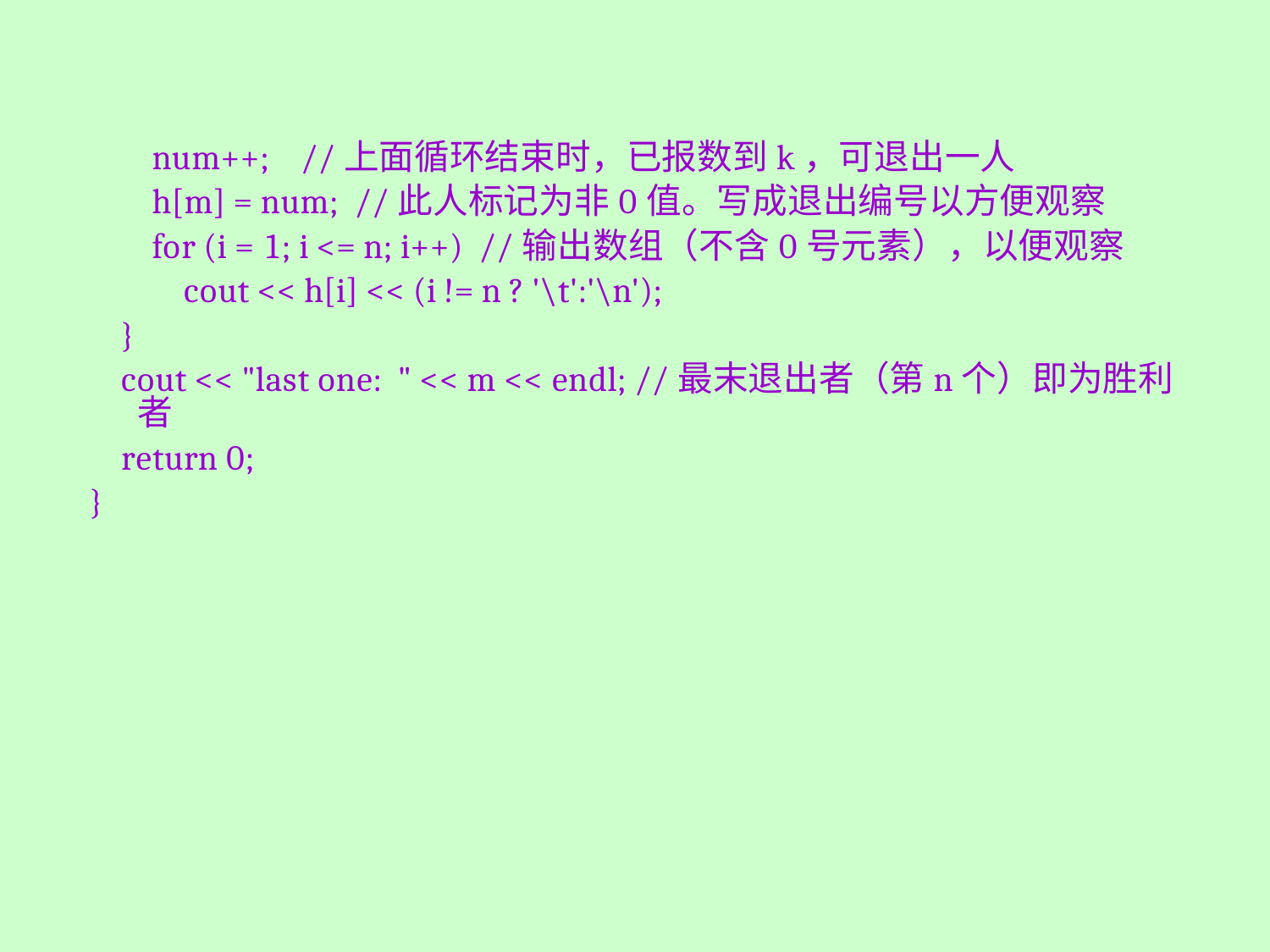

num++;    //上面循环结束时，已报数到k，可退出一人
        h[m] = num;  //此人标记为非0值。写成退出编号以方便观察
        for (i = 1; i <= n; i++)  //输出数组（不含0号元素），以便观察
            cout << h[i] << (i != n ? '\t':'\n');
    }
    cout << "last one:  " << m << endl; //最末退出者（第n个）即为胜利者
    return 0;
}

42